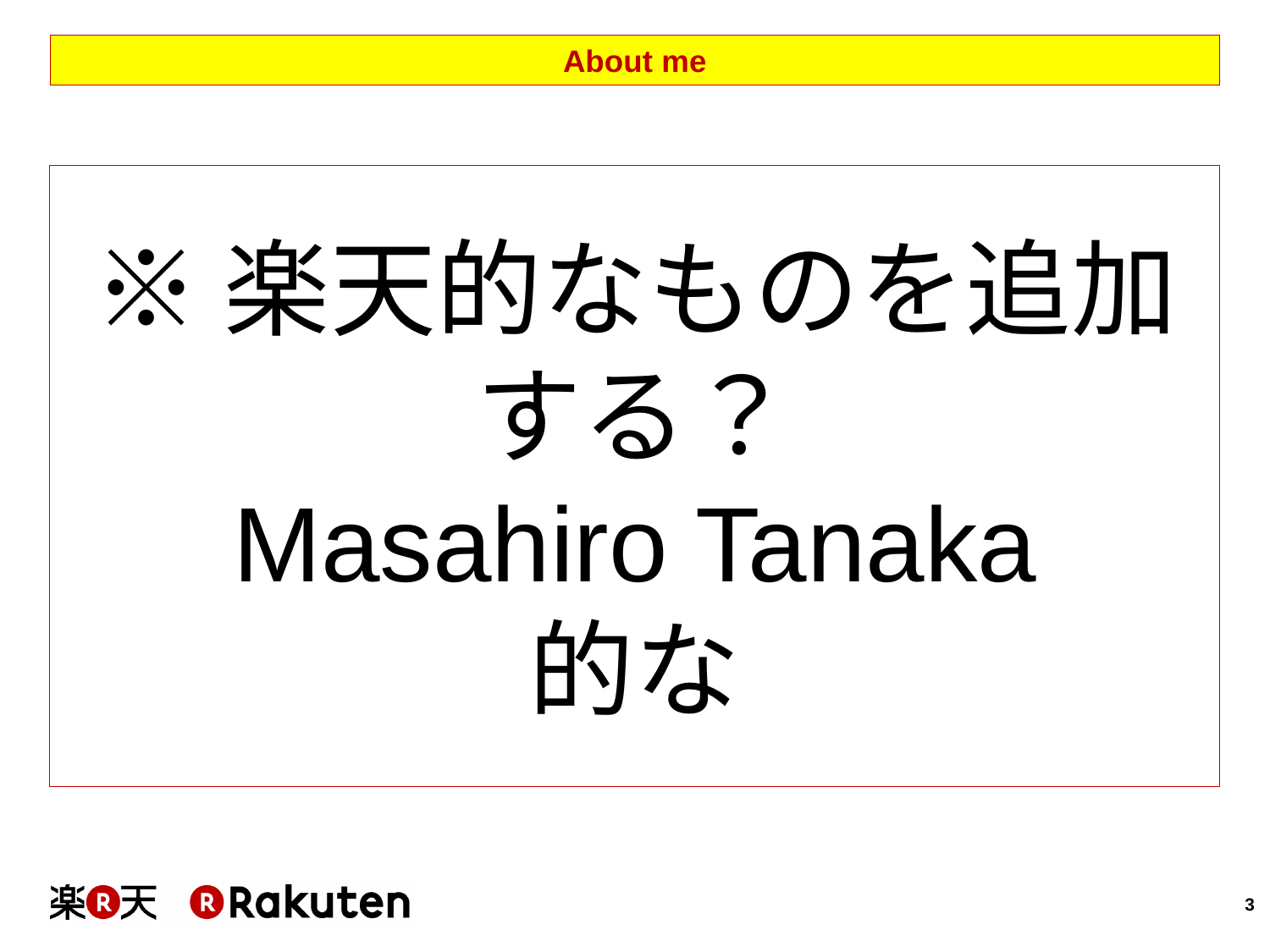

# About me
※楽天的なものを追加する？
Masahiro Tanaka
的な